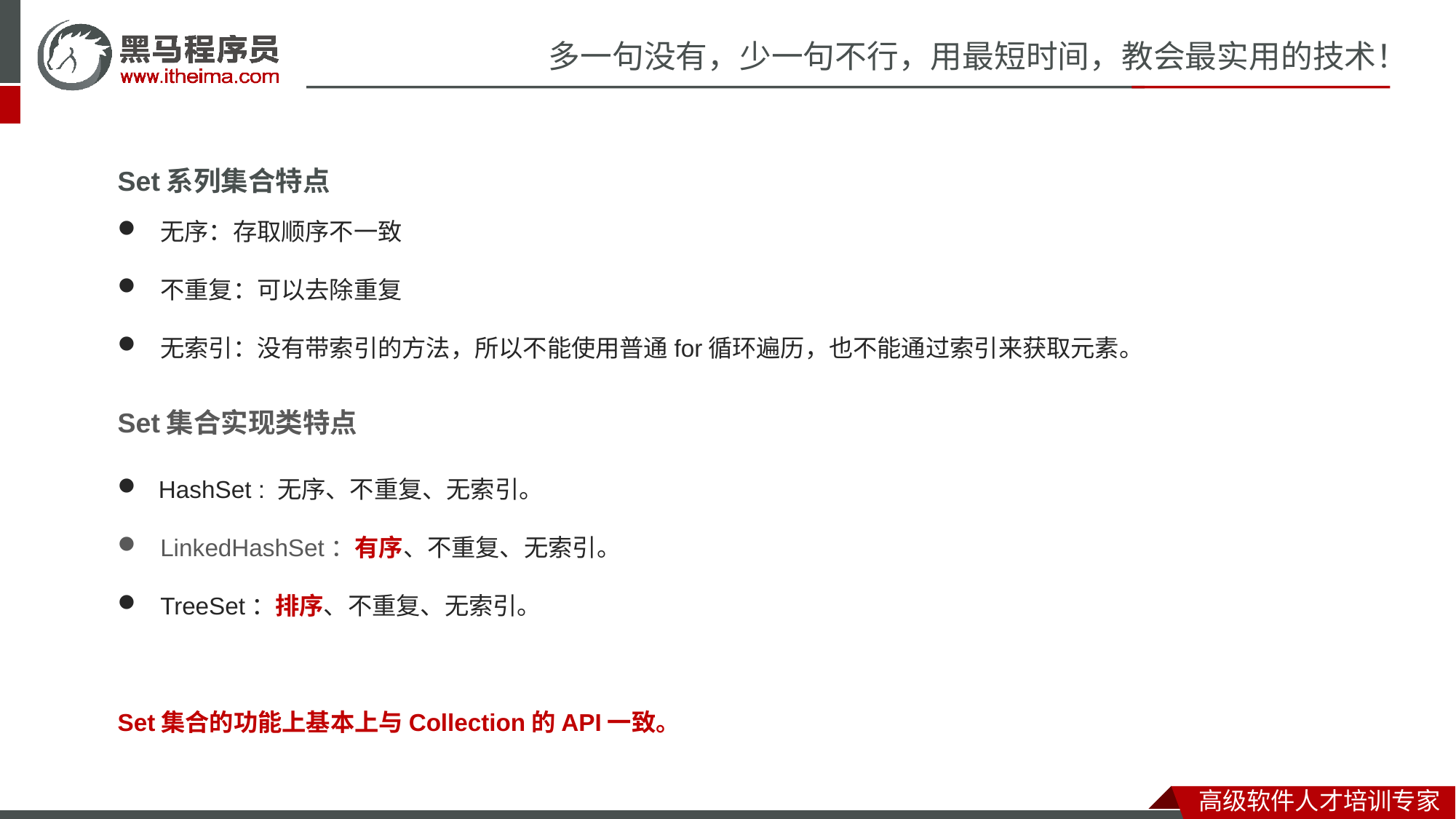

Set系列集合特点
无序：存取顺序不一致
不重复：可以去除重复
无索引：没有带索引的方法，所以不能使用普通for循环遍历，也不能通过索引来获取元素。

Set集合实现类特点
 HashSet : 无序、不重复、无索引。
LinkedHashSet：有序、不重复、无索引。
TreeSet：排序、不重复、无索引。

Set集合的功能上基本上与Collection的API一致。